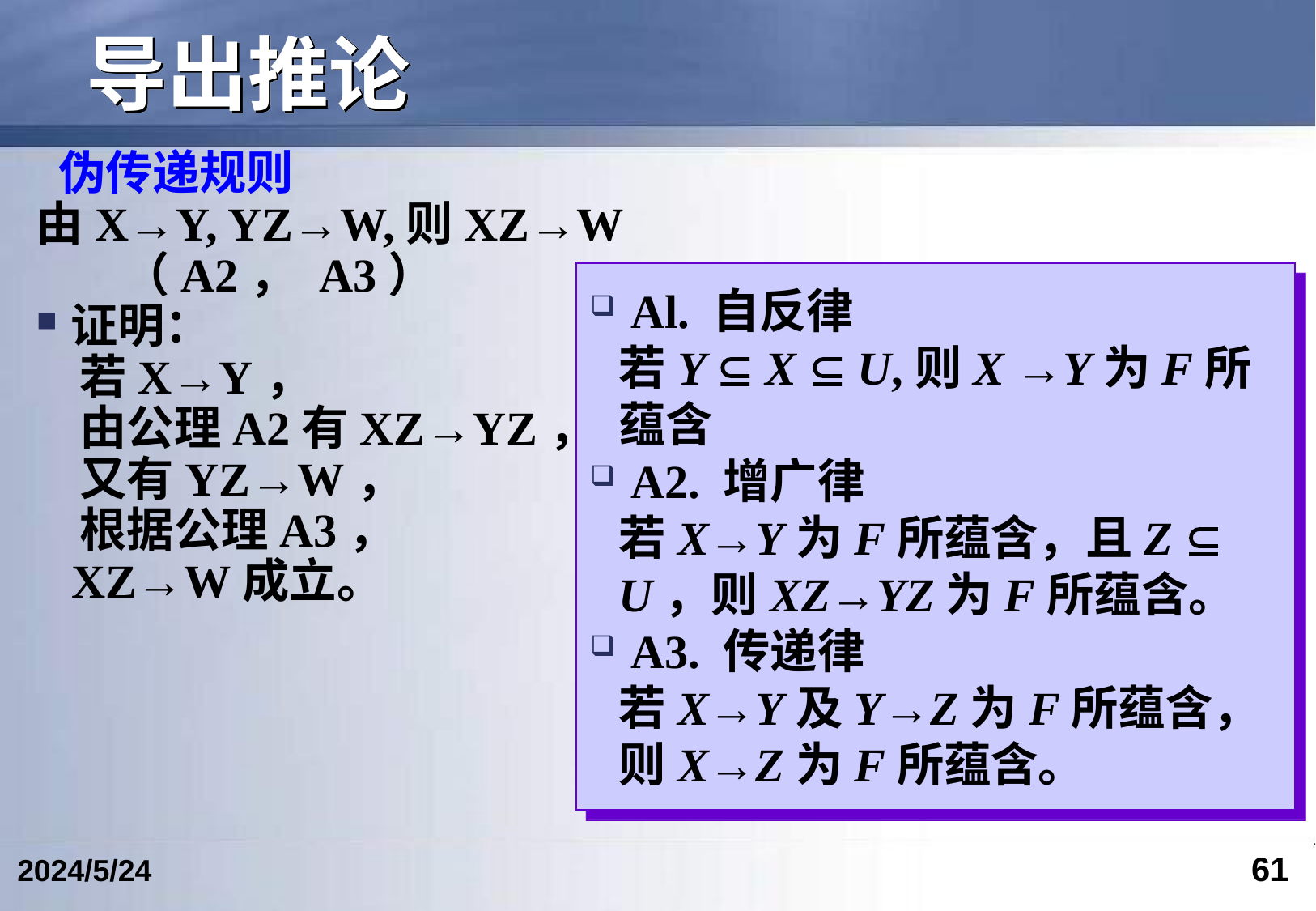

# 导出推论
 伪传递规则
由X→Y, YZ→W,则XZ→W
       （A2， A3）
证明：
   若X→Y，
   由公理A2有XZ→YZ，
   又有YZ→W，
   根据公理A3，
   XZ→W成立。
 Al. 自反律
若Y ⊆ X ⊆ U,则X →Y为F所蕴含
 A2. 增广律
若X→Y为F所蕴含，且Z ⊆ U，则XZ→YZ为F所蕴含。
 A3. 传递律
若X→Y及Y→Z为F所蕴含，则X→Z为F所蕴含。
61
2024/5/24